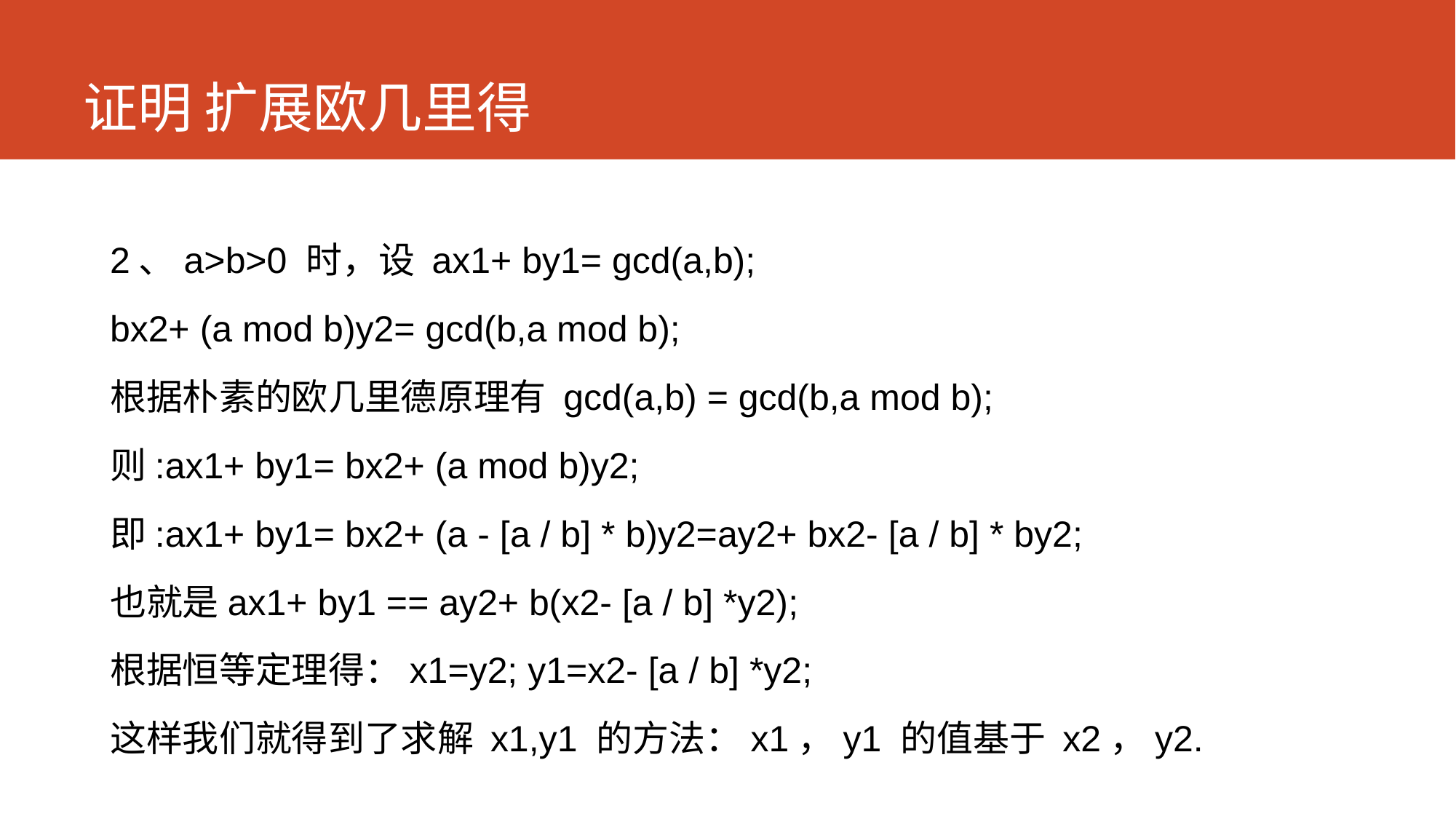

# 证明 扩展欧几里得

2、a>b>0 时，设 ax1+ by1= gcd(a,b);
bx2+ (a mod b)y2= gcd(b,a mod b);
根据朴素的欧几里德原理有 gcd(a,b) = gcd(b,a mod b);
则:ax1+ by1= bx2+ (a mod b)y2;
即:ax1+ by1= bx2+ (a - [a / b] * b)y2=ay2+ bx2- [a / b] * by2;
也就是ax1+ by1 == ay2+ b(x2- [a / b] *y2);
根据恒等定理得：x1=y2; y1=x2- [a / b] *y2;
这样我们就得到了求解 x1,y1 的方法：x1，y1 的值基于 x2，y2.